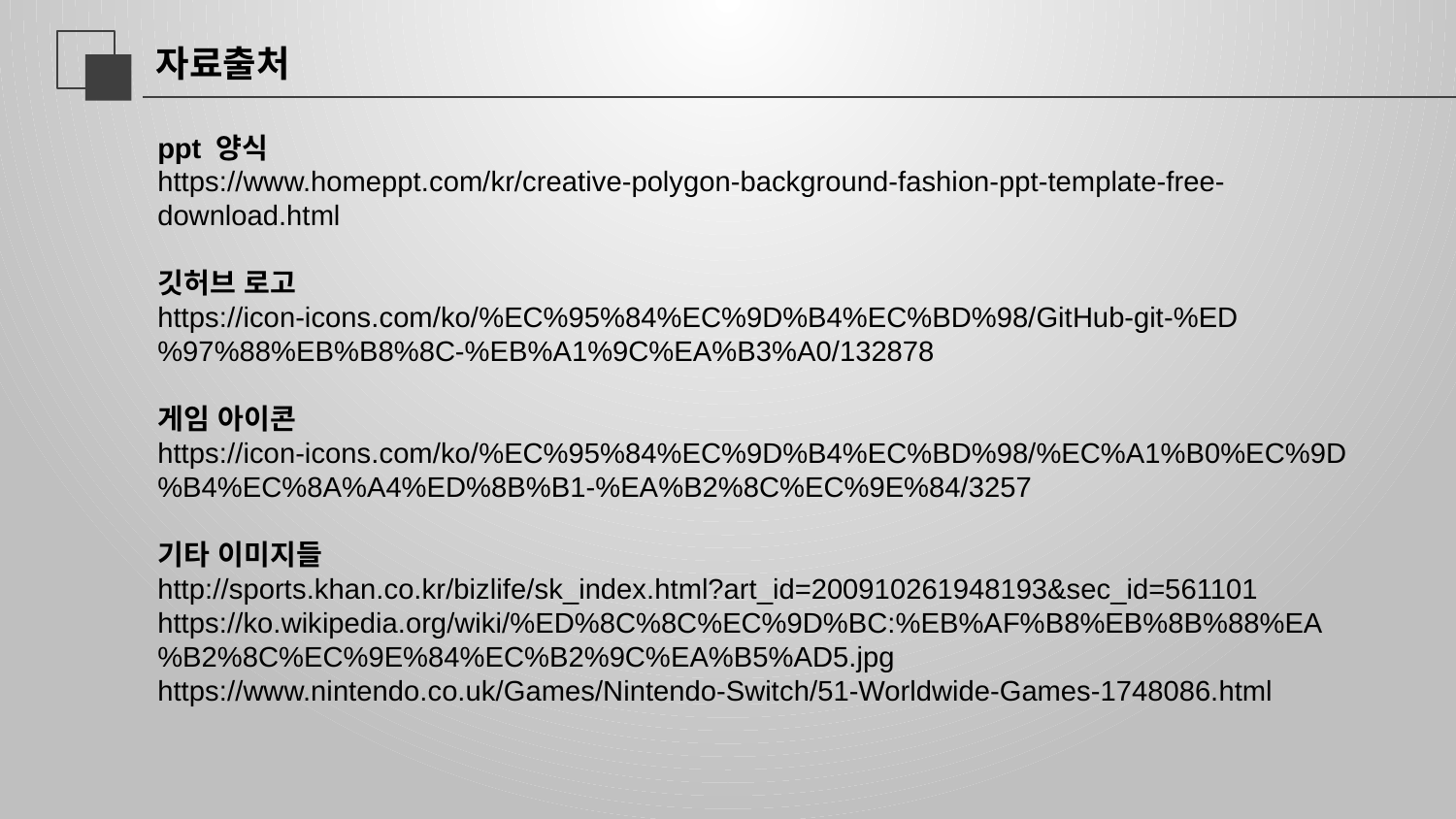

延迟符
# 자료출처
ppt 양식
https://www.homeppt.com/kr/creative-polygon-background-fashion-ppt-template-free-download.html

깃허브 로고
https://icon-icons.com/ko/%EC%95%84%EC%9D%B4%EC%BD%98/GitHub-git-%ED%97%88%EB%B8%8C-%EB%A1%9C%EA%B3%A0/132878

게임 아이콘
https://icon-icons.com/ko/%EC%95%84%EC%9D%B4%EC%BD%98/%EC%A1%B0%EC%9D%B4%EC%8A%A4%ED%8B%B1-%EA%B2%8C%EC%9E%84/3257

기타 이미지들
http://sports.khan.co.kr/bizlife/sk_index.html?art_id=200910261948193&sec_id=561101
https://ko.wikipedia.org/wiki/%ED%8C%8C%EC%9D%BC:%EB%AF%B8%EB%8B%88%EA%B2%8C%EC%9E%84%EC%B2%9C%EA%B5%AD5.jpg
https://www.nintendo.co.uk/Games/Nintendo-Switch/51-Worldwide-Games-1748086.html